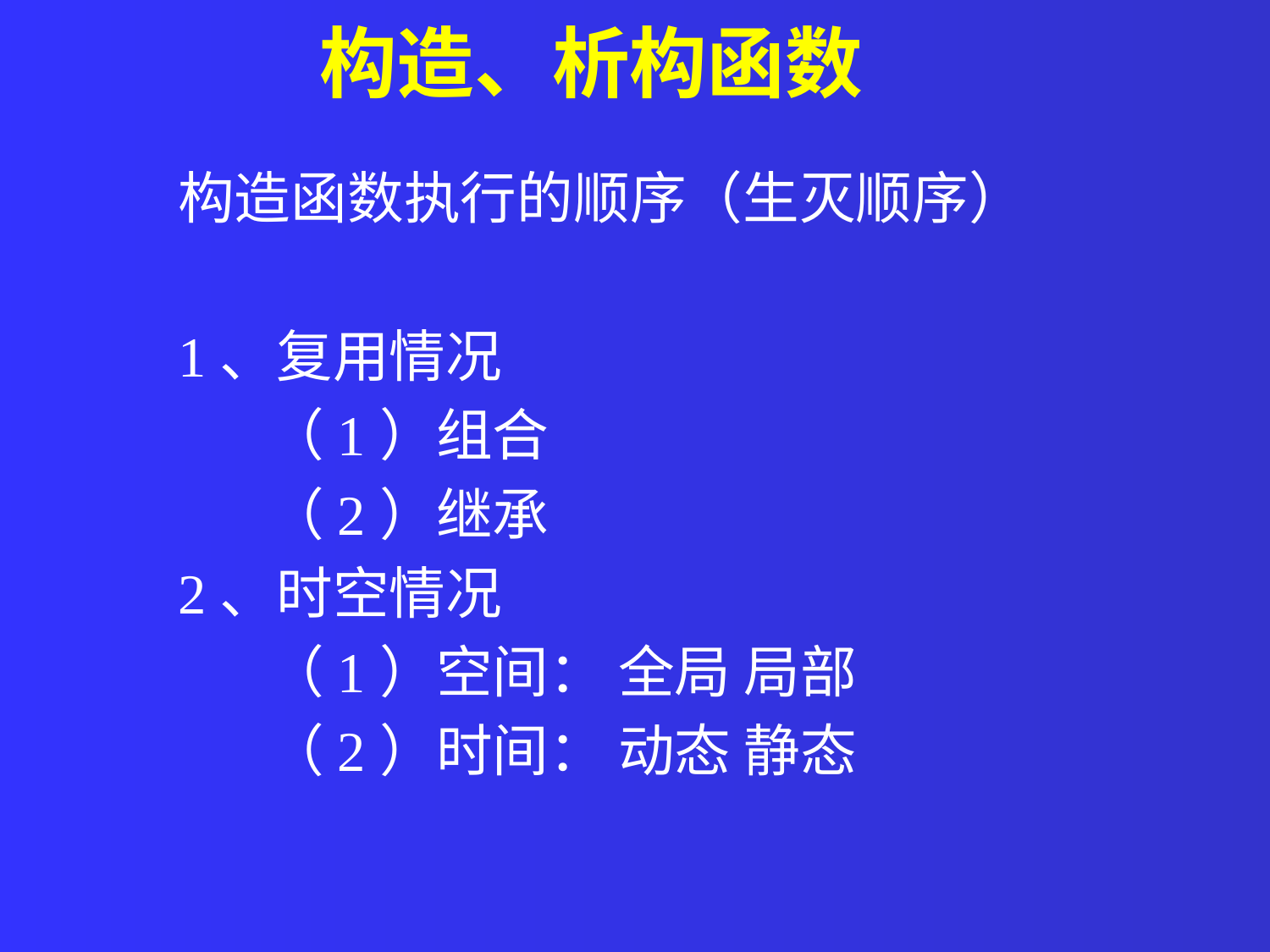

构造、析构函数
构造函数执行的顺序（生灭顺序）

1、复用情况
      （1）组合
      （2）继承
2、时空情况
      （1）空间： 全局 局部
      （2）时间： 动态 静态